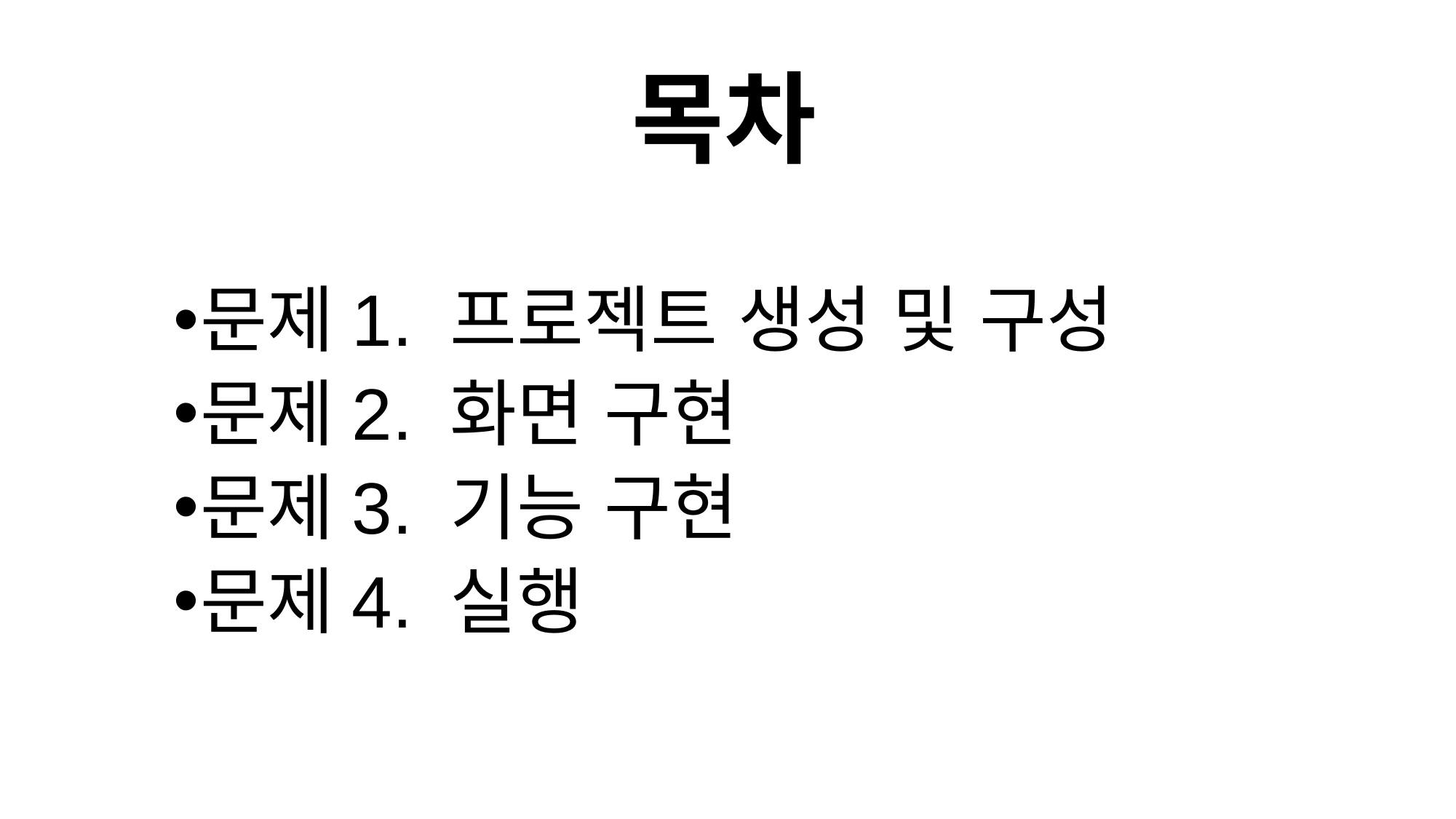

# 목차
문제1. 프로젝트 생성 및 구성
문제2. 화면 구현
문제3. 기능 구현
문제4. 실행